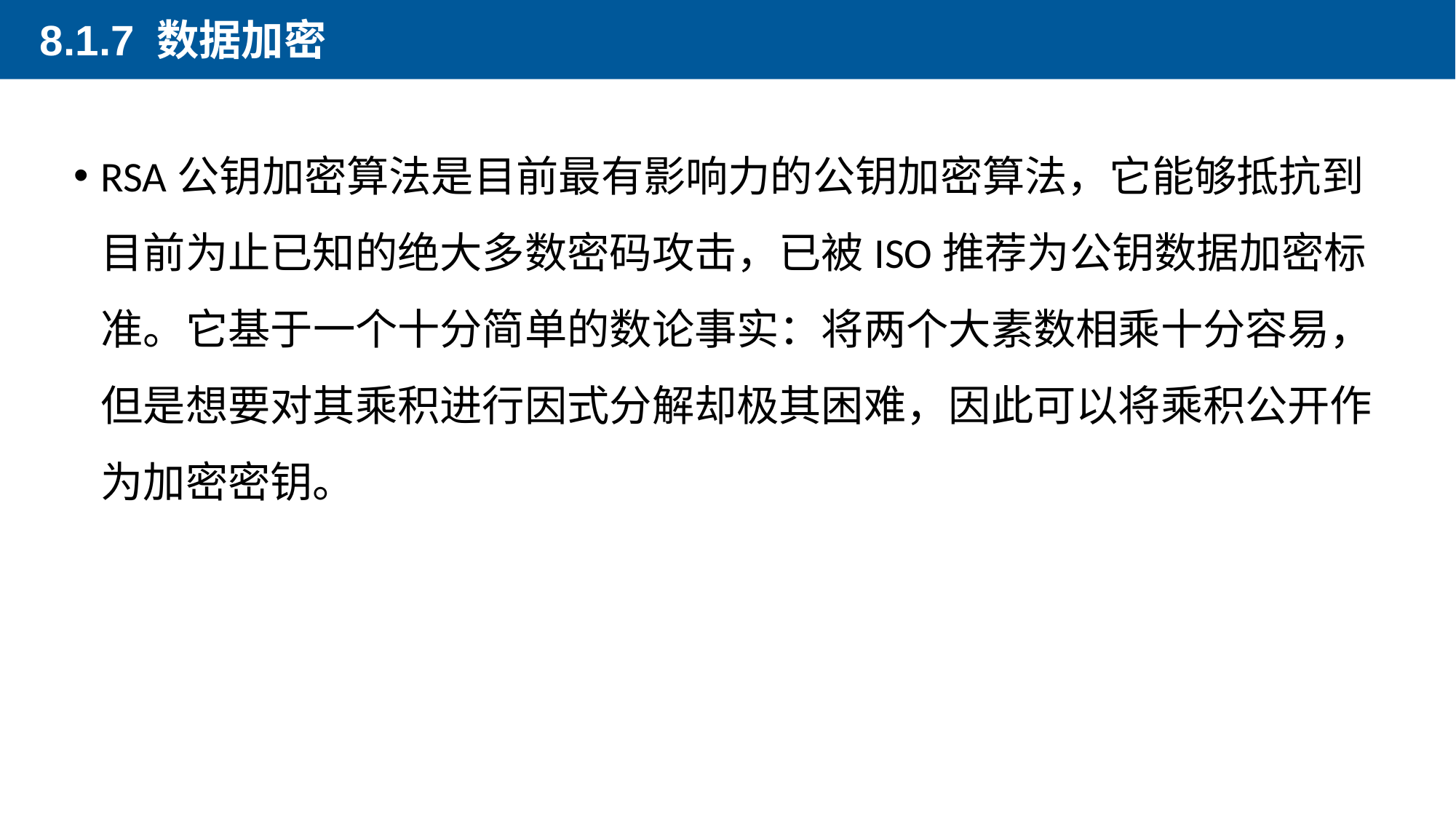

8.1.7 数据加密
RSA公钥加密算法是目前最有影响力的公钥加密算法，它能够抵抗到目前为止已知的绝大多数密码攻击，已被ISO推荐为公钥数据加密标准。它基于一个十分简单的数论事实：将两个大素数相乘十分容易，但是想要对其乘积进行因式分解却极其困难，因此可以将乘积公开作为加密密钥。